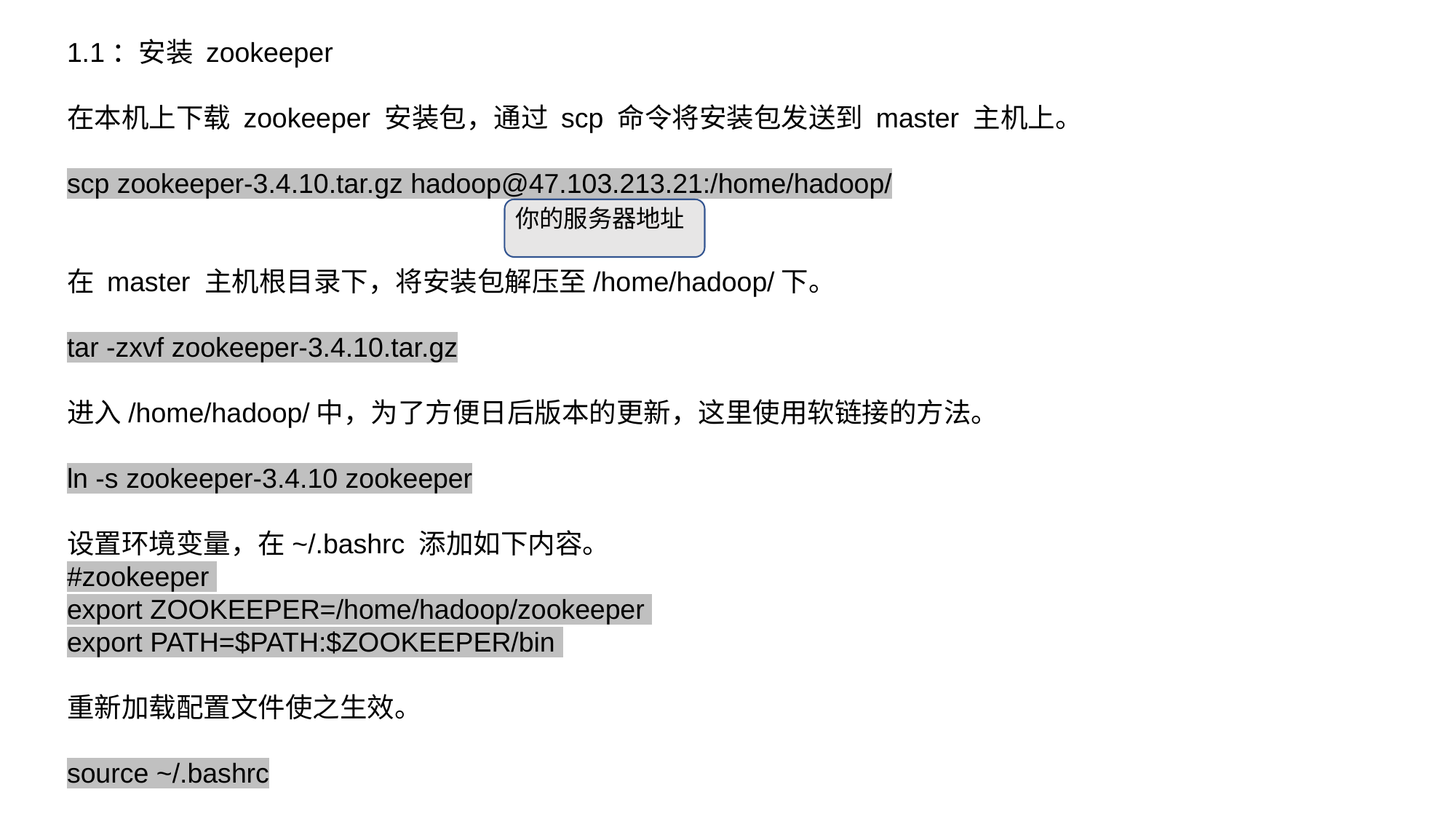

1.1：安装 zookeeper

在本机上下载 zookeeper 安装包，通过 scp 命令将安装包发送到 master 主机上。

scp zookeeper-3.4.10.tar.gz hadoop@47.103.213.21:/home/hadoop/

在 master 主机根⽬录下，将安装包解压⾄/home/hadoop/下。

tar -zxvf zookeeper-3.4.10.tar.gz

进⼊/home/hadoop/中，为了⽅便⽇后版本的更新，这⾥使⽤软链接的⽅法。

ln -s zookeeper-3.4.10 zookeeper

设置环境变量，在~/.bashrc 添加如下内容。
#zookeeper
export ZOOKEEPER=/home/hadoop/zookeeper
export PATH=$PATH:$ZOOKEEPER/bin

重新加载配置⽂件使之⽣效。

source ~/.bashrc
你的服务器地址